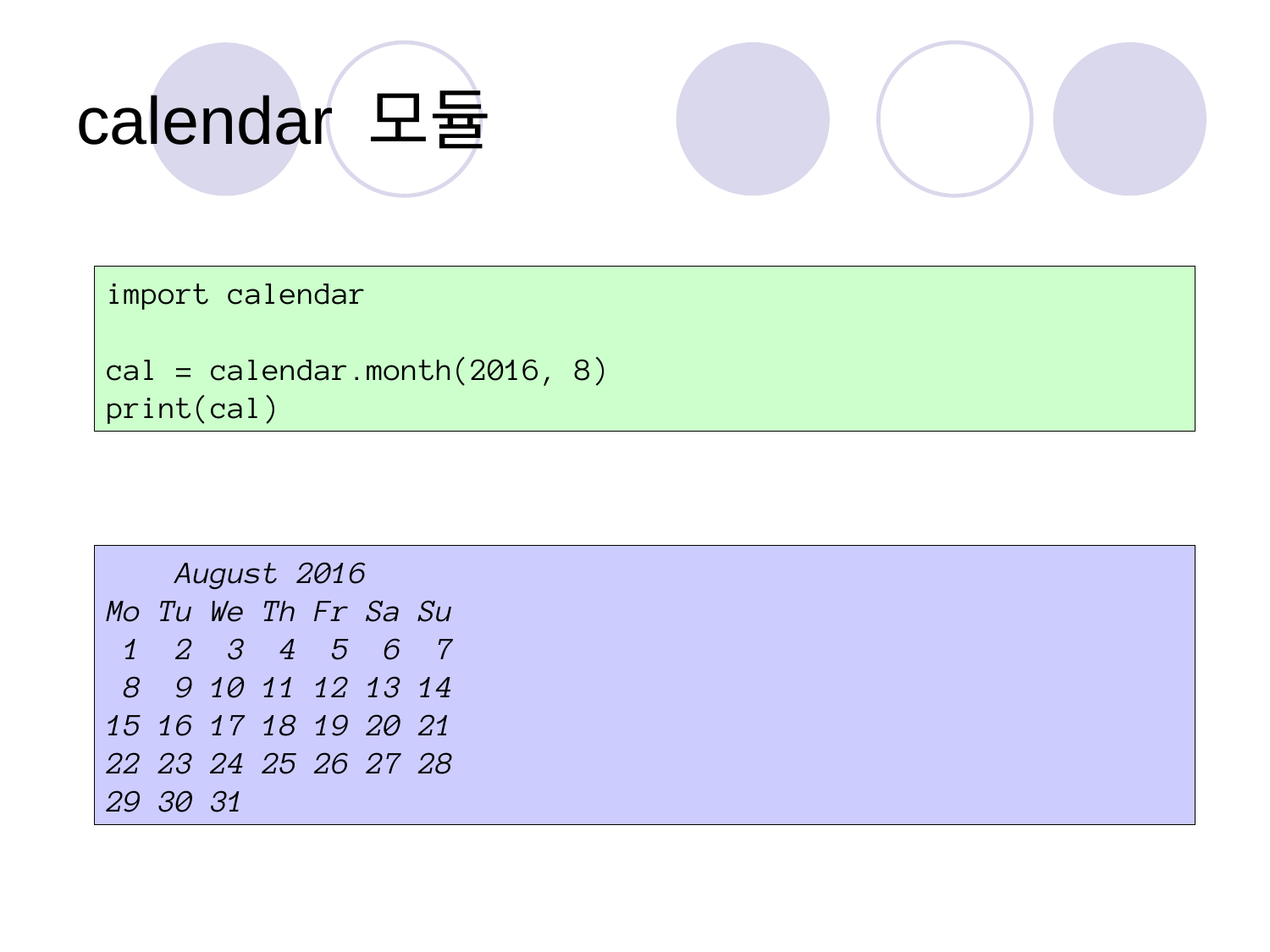

# calendar 모듈
import calendar

cal = calendar.month(2016, 8)
print(cal)
    August 2016
Mo Tu We Th Fr Sa Su
 1  2  3  4  5  6  7
 8  9 10 11 12 13 14
15 16 17 18 19 20 21
22 23 24 25 26 27 28
29 30 31